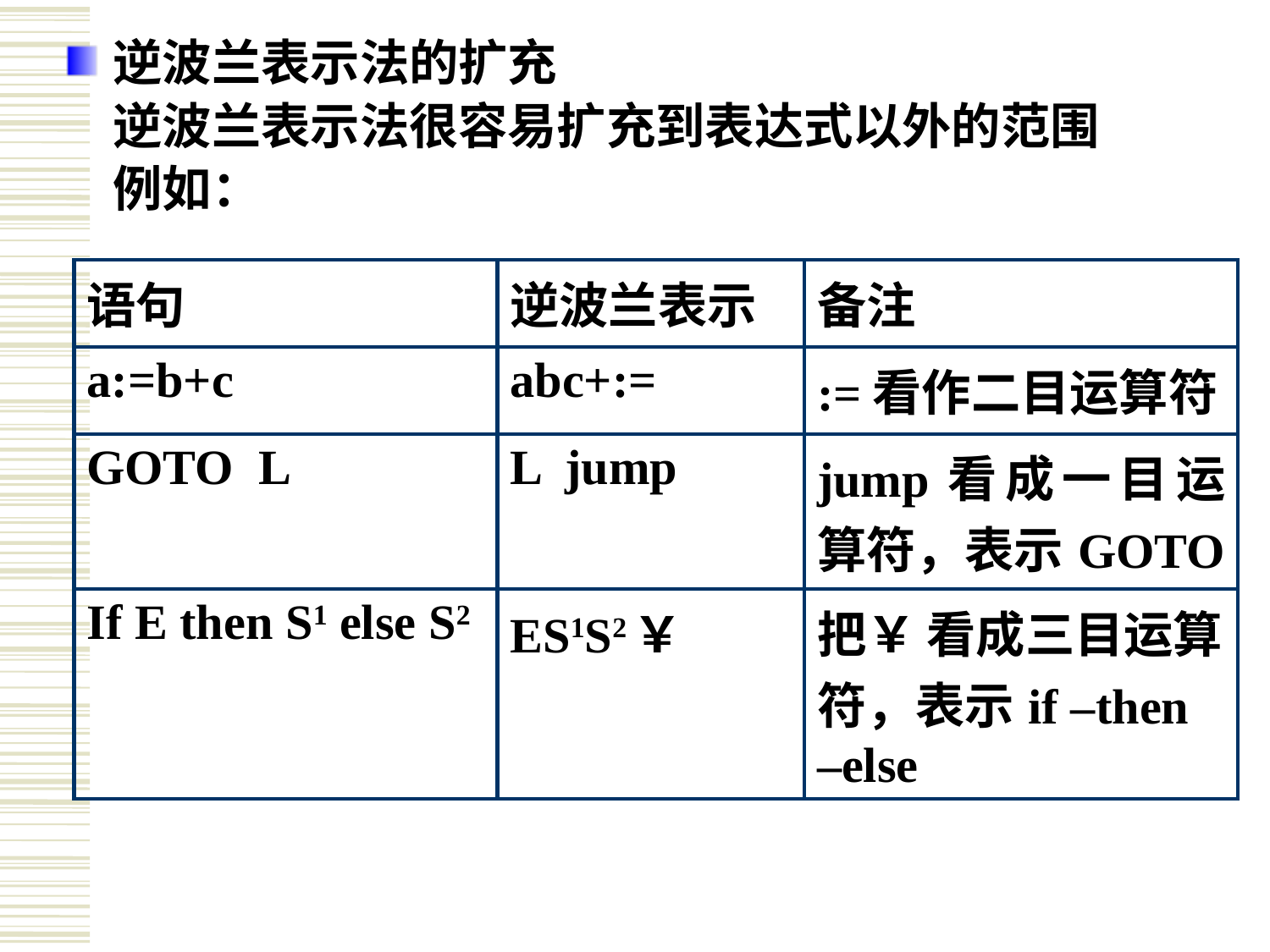

逆波兰表示法的扩充
	逆波兰表示法很容易扩充到表达式以外的范围
	例如：
| 语句 | 逆波兰表示 | 备注 |
| --- | --- | --- |
| a:=b+c | abc+:= | :=看作二目运算符 |
| GOTO L | L jump | jump看成一目运算符，表示GOTO |
| If E then S1 else S2 | ES1S2￥ | 把￥ 看成三目运算符，表示if –then –else |